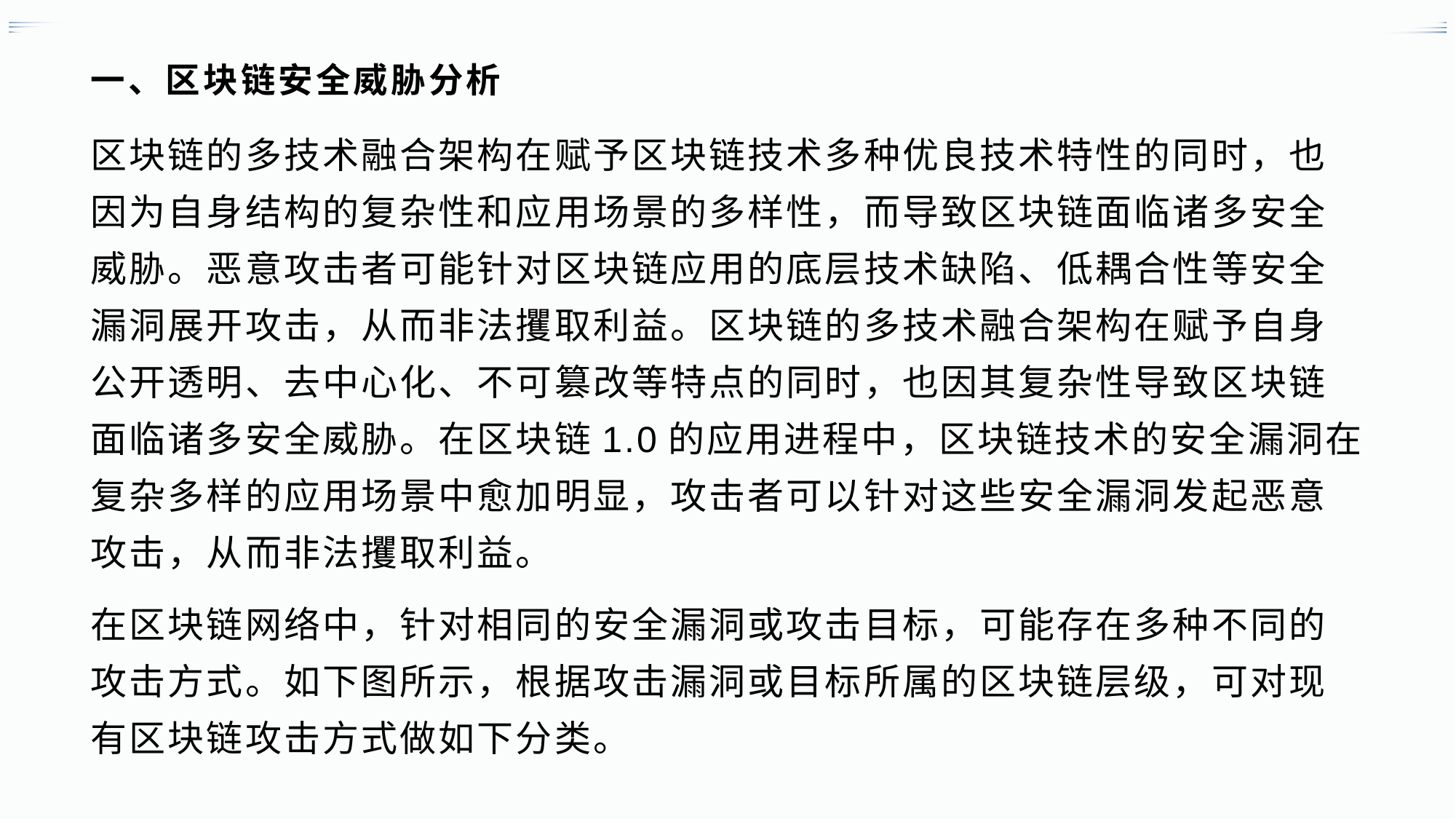

# 一、区块链安全威胁分析
区块链的多技术融合架构在赋予区块链技术多种优良技术特性的同时，也因为自身结构的复杂性和应用场景的多样性，而导致区块链面临诸多安全威胁。恶意攻击者可能针对区块链应用的底层技术缺陷、低耦合性等安全漏洞展开攻击，从而非法攫取利益。区块链的多技术融合架构在赋予自身公开透明、去中心化、不可篡改等特点的同时，也因其复杂性导致区块链面临诸多安全威胁。在区块链1.0的应用进程中，区块链技术的安全漏洞在复杂多样的应用场景中愈加明显，攻击者可以针对这些安全漏洞发起恶意攻击，从而非法攫取利益。
在区块链网络中，针对相同的安全漏洞或攻击目标，可能存在多种不同的攻击方式。如下图所示，根据攻击漏洞或目标所属的区块链层级，可对现有区块链攻击方式做如下分类。